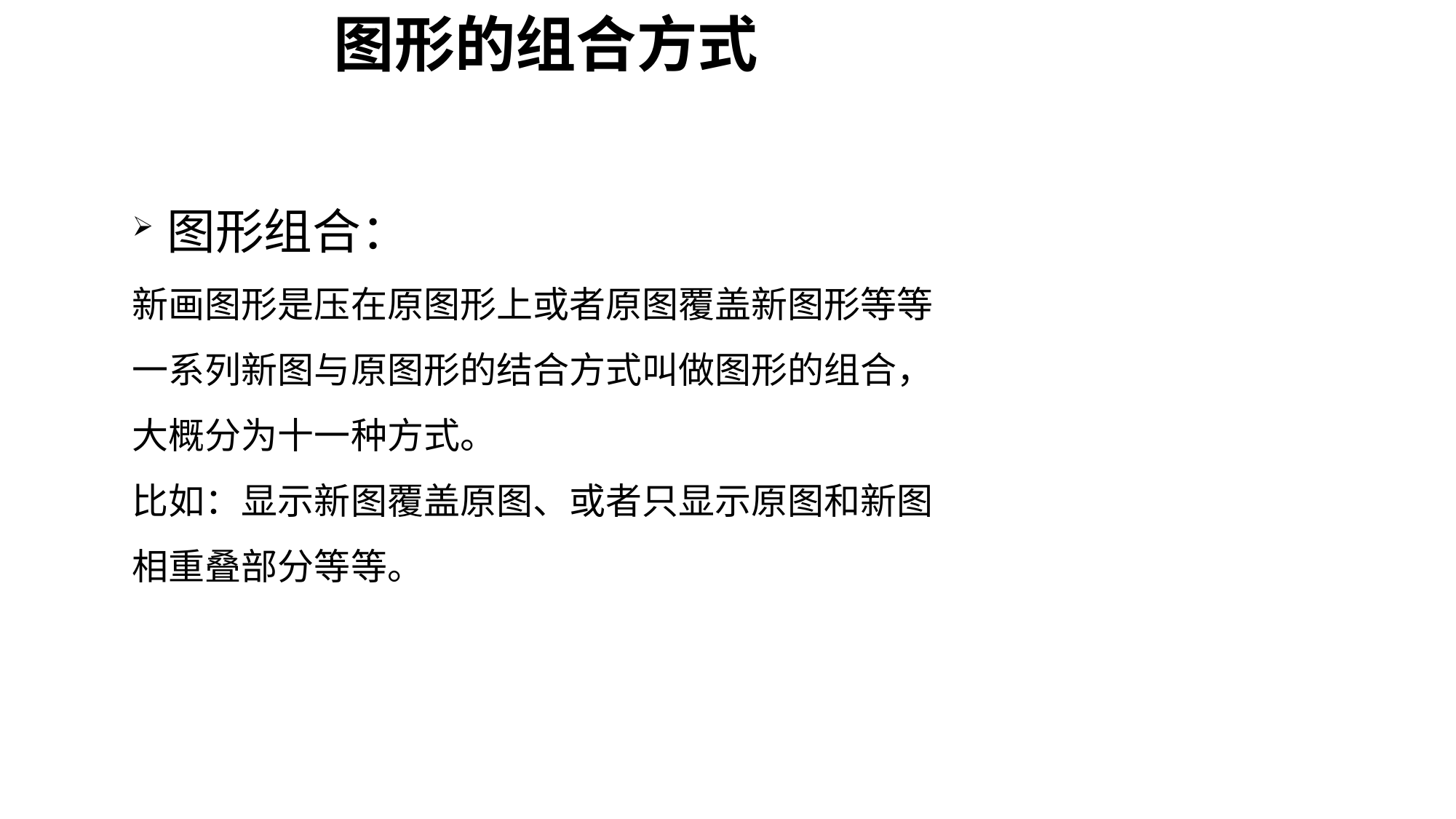

图形的组合方式
 图形组合：
新画图形是压在原图形上或者原图覆盖新图形等等一系列新图与原图形的结合方式叫做图形的组合，大概分为十一种方式。
比如：显示新图覆盖原图、或者只显示原图和新图相重叠部分等等。